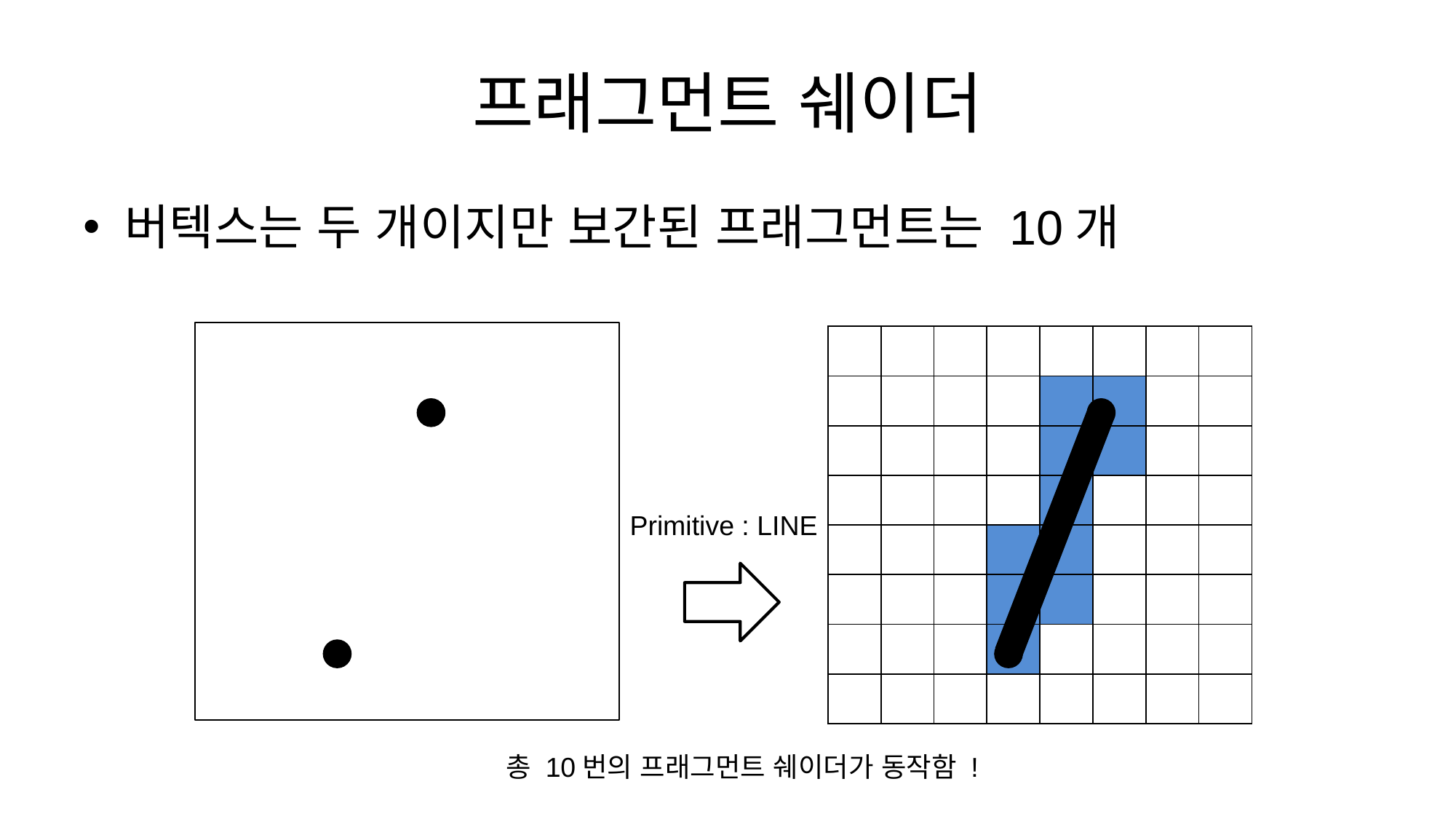

# 프래그먼트 쉐이더
버텍스는 두 개이지만 보간된 프래그먼트는 10개

|  |  |  |  |  |  |  |  |
| --- | --- | --- | --- | --- | --- | --- | --- |
|  |  |  |  |  |  |  |  |
|  |  |  |  |  |  |  |  |
|  |  |  |  |  |  |  |  |
|  |  |  |  |  |  |  |  |
|  |  |  |  |  |  |  |  |
|  |  |  |  |  |  |  |  |
|  |  |  |  |  |  |  |  |

Primitive : LINE

총 10번의 프래그먼트 쉐이더가 동작함 !